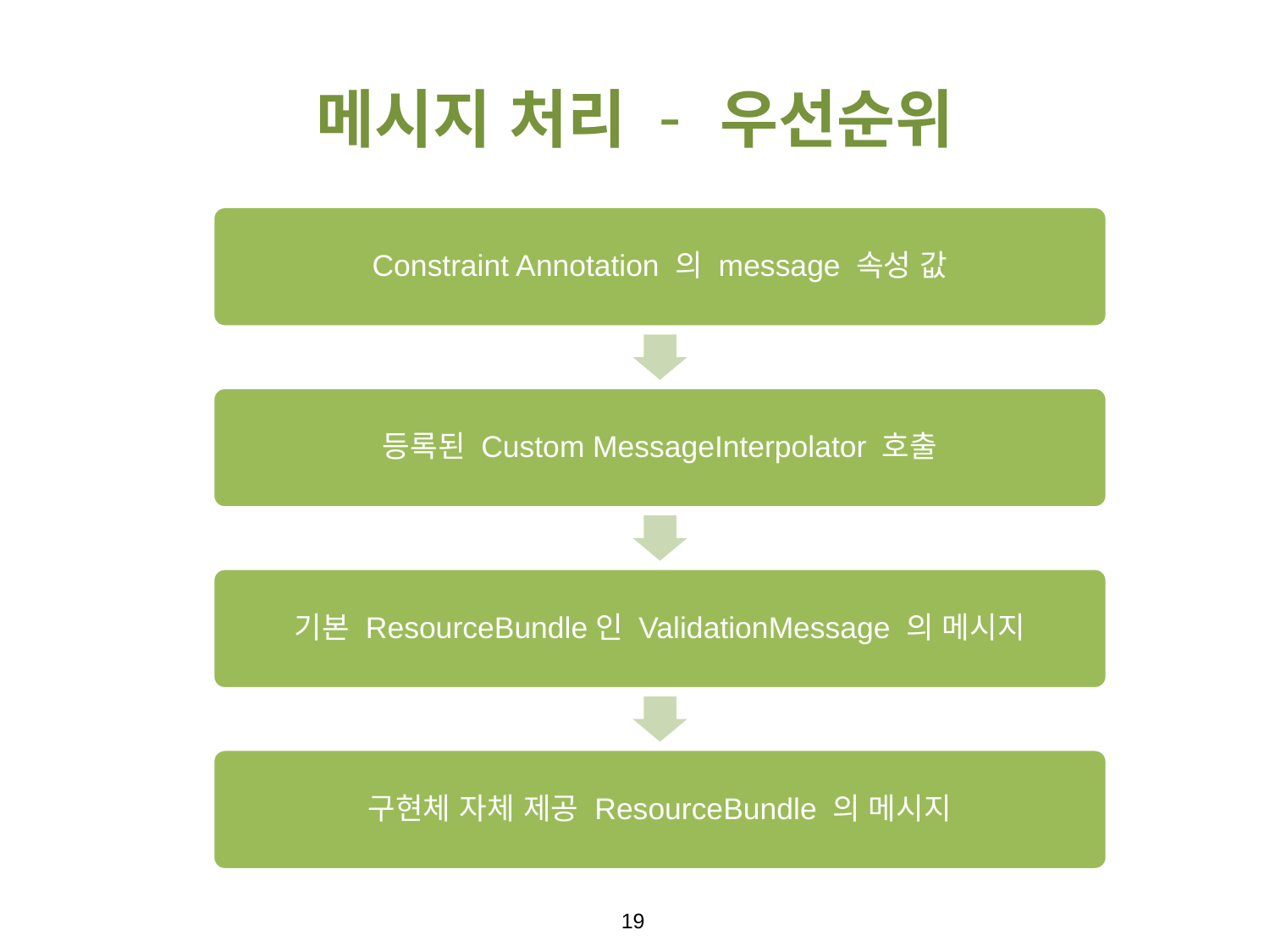

# 메시지 처리 - 우선순위
Constraint Annotation 의 message 속성 값

등록된 Custom MessageInterpolator 호출

기본 ResourceBundle인 ValidationMessage 의 메시지

구현체 자체 제공 ResourceBundle 의 메시지
19